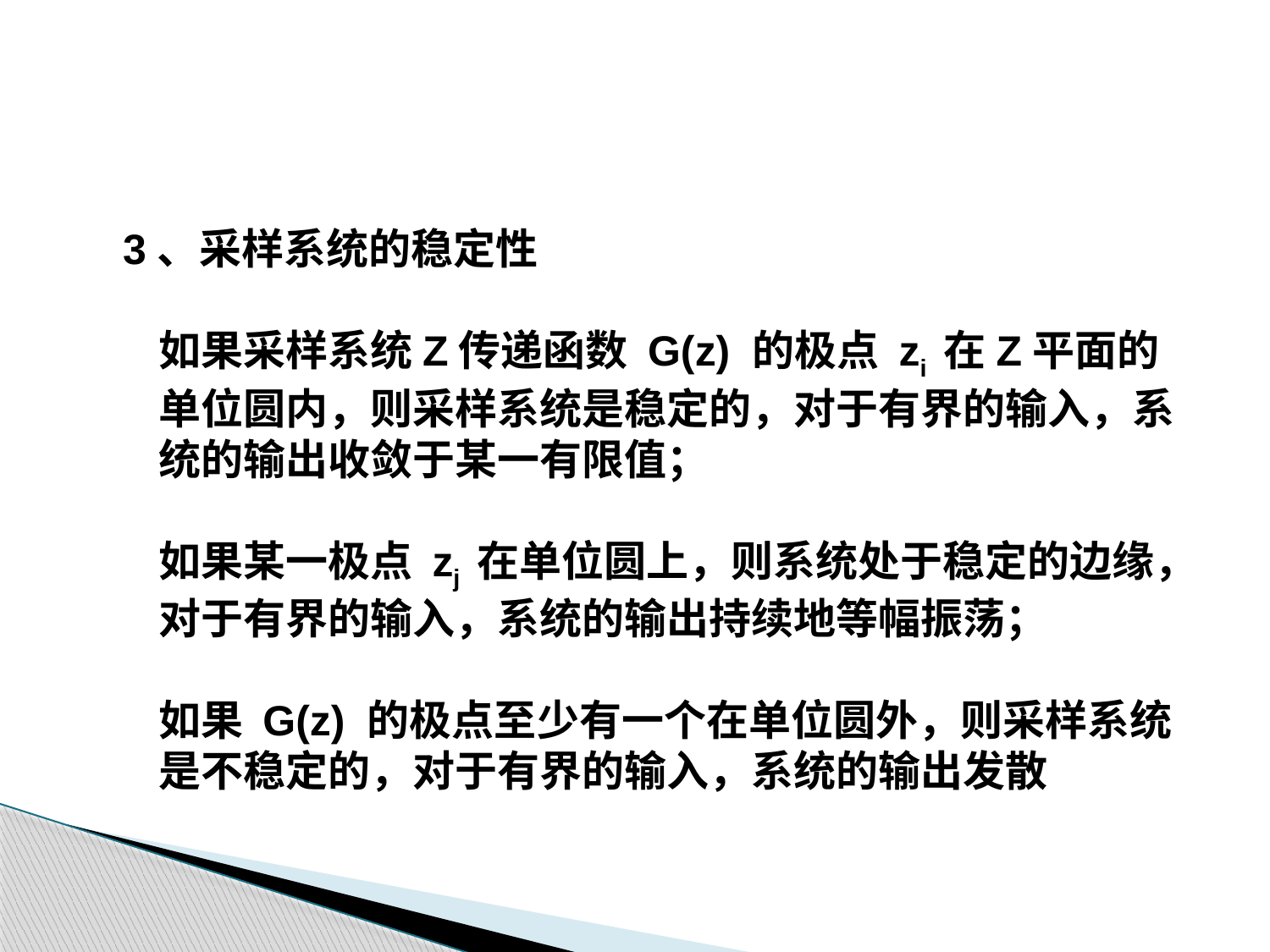

3、采样系统的稳定性

	如果采样系统Z传递函数 G(z) 的极点 zi 在Z平面的单位圆内，则采样系统是稳定的，对于有界的输入，系统的输出收敛于某一有限值；

	如果某一极点 zj 在单位圆上，则系统处于稳定的边缘，对于有界的输入，系统的输出持续地等幅振荡；

	如果 G(z) 的极点至少有一个在单位圆外，则采样系统是不稳定的，对于有界的输入，系统的输出发散